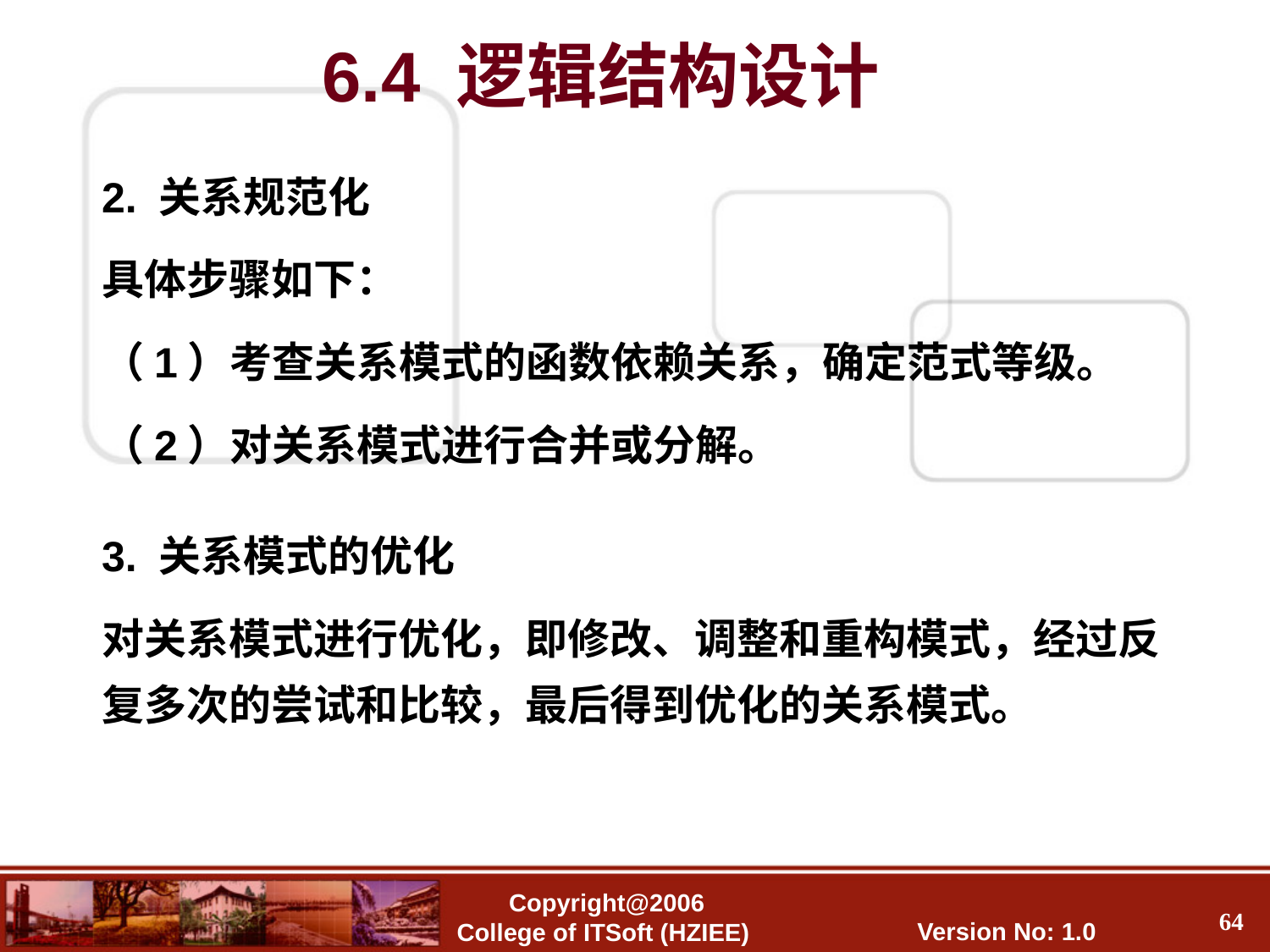

6.4 逻辑结构设计
2. 关系规范化
具体步骤如下：
（1）考查关系模式的函数依赖关系，确定范式等级。
（2）对关系模式进行合并或分解。

3. 关系模式的优化
对关系模式进行优化，即修改、调整和重构模式，经过反复多次的尝试和比较，最后得到优化的关系模式。